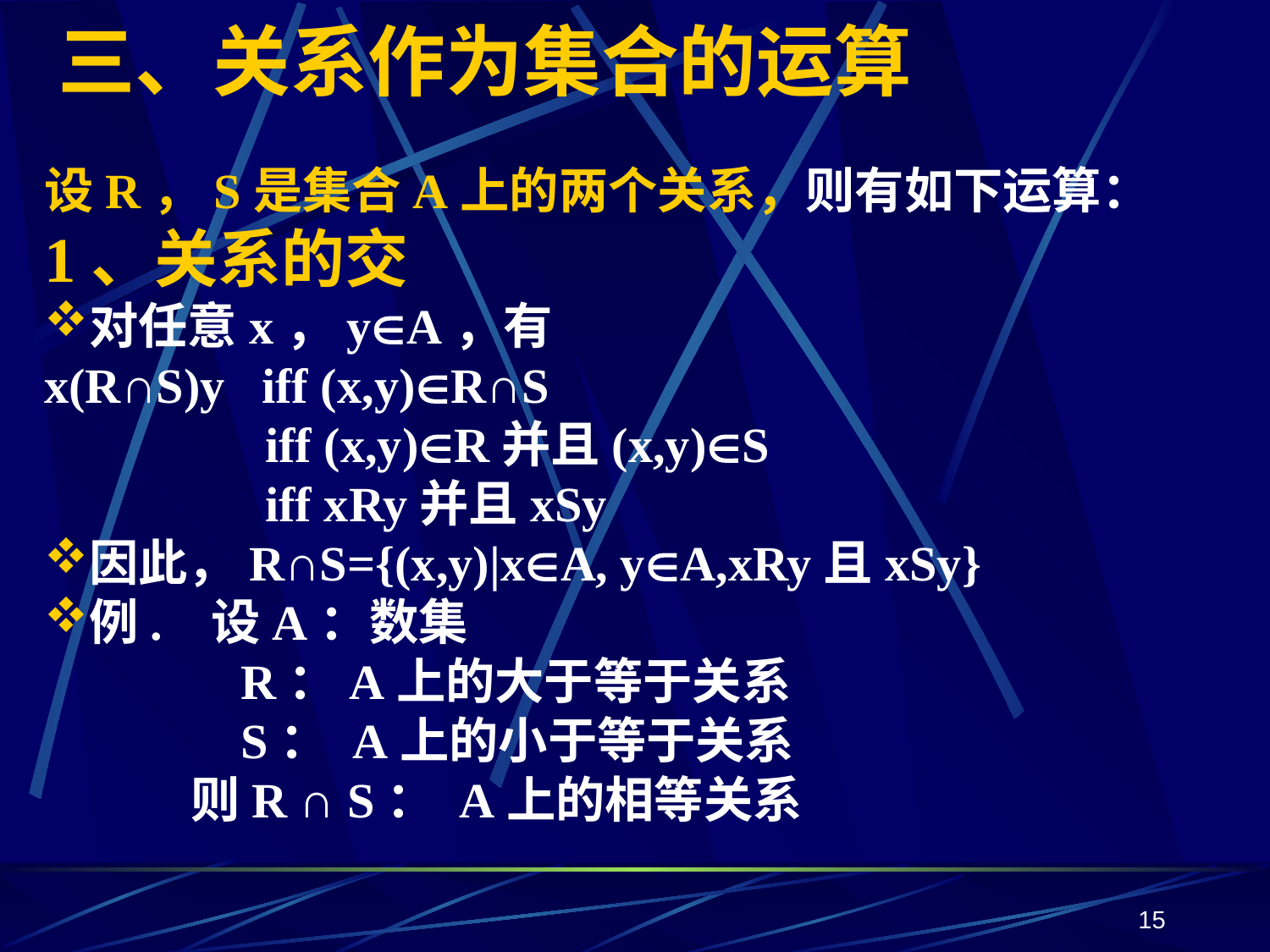

# 三、关系作为集合的运算
设R，S是集合A上的两个关系，则有如下运算：
1、关系的交
对任意x，y∈A，有
x(R∩S)y   iff (x,y)∈R∩S
                  iff (x,y)∈R并且(x,y)∈S
                  iff xRy并且xSy
因此，R∩S={(x,y)|x∈A, y∈A,xRy且xSy}
例.   设A：数集
                R：A上的大于等于关系
                S： A上的小于等于关系
            则R ∩ S： A上的相等关系

15